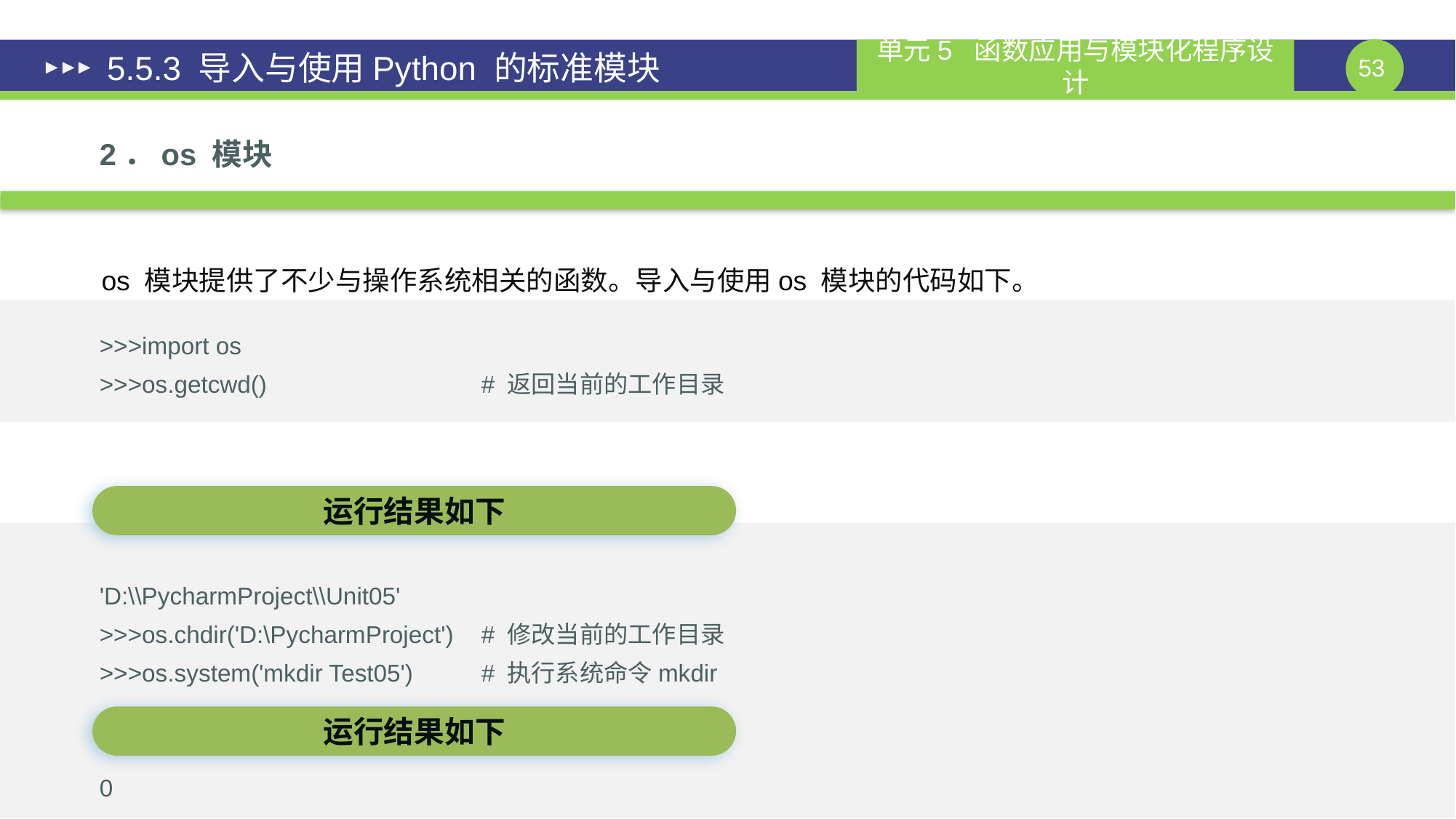

# 5.5.3 导入与使用Python 的标准模块
2．os 模块

os 模块提供了不少与操作系统相关的函数。导入与使用os 模块的代码如下。

>>>import os
>>>os.getcwd() 		# 返回当前的工作目录
运行结果如下

'D:\\PycharmProject\\Unit05'
>>>os.chdir('D:\PycharmProject') 	# 修改当前的工作目录
>>>os.system('mkdir Test05') 	# 执行系统命令mkdir

0
运行结果如下